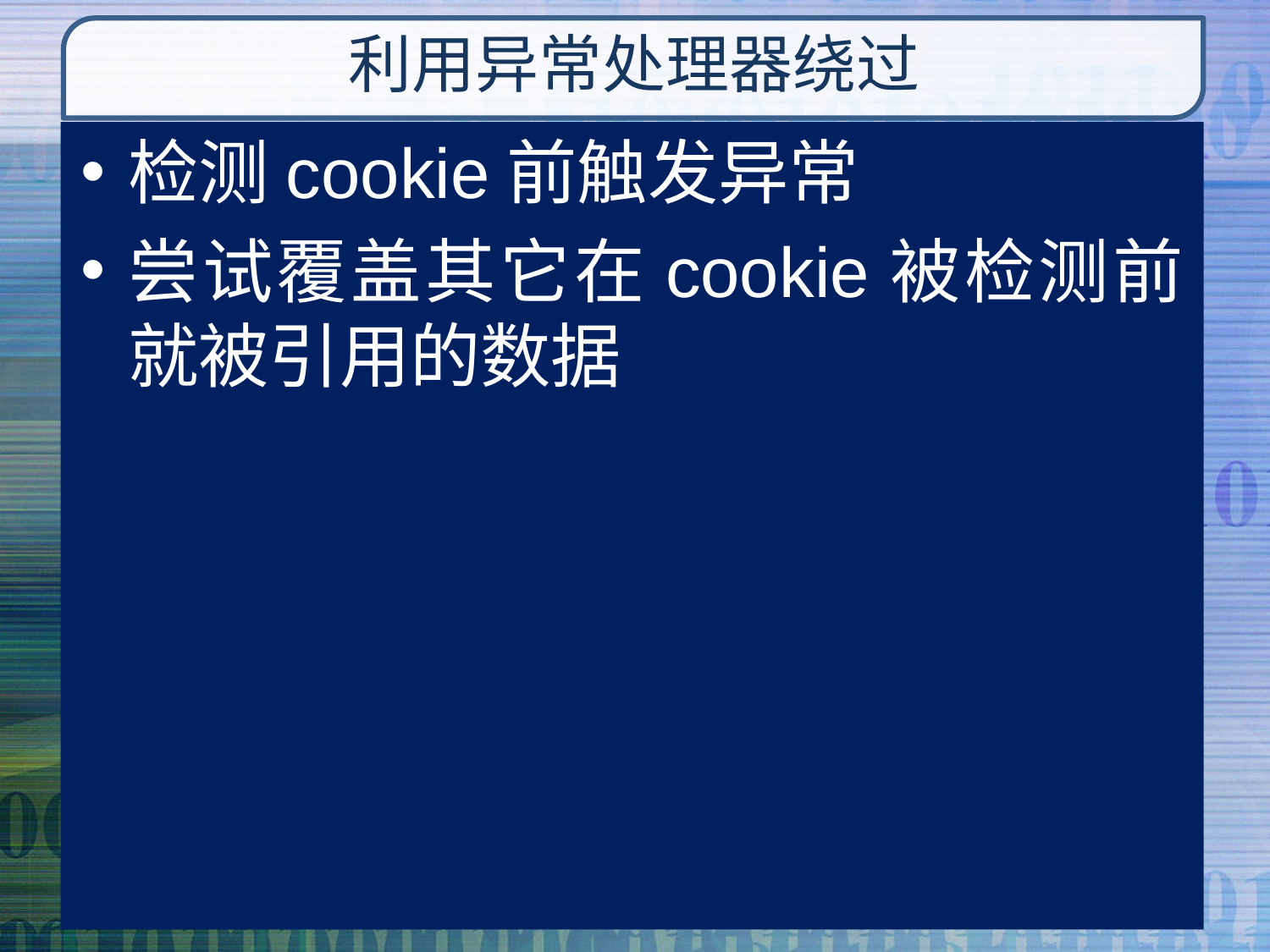

# 利用异常处理器绕过
检测cookie前触发异常
尝试覆盖其它在cookie被检测前就被引用的数据